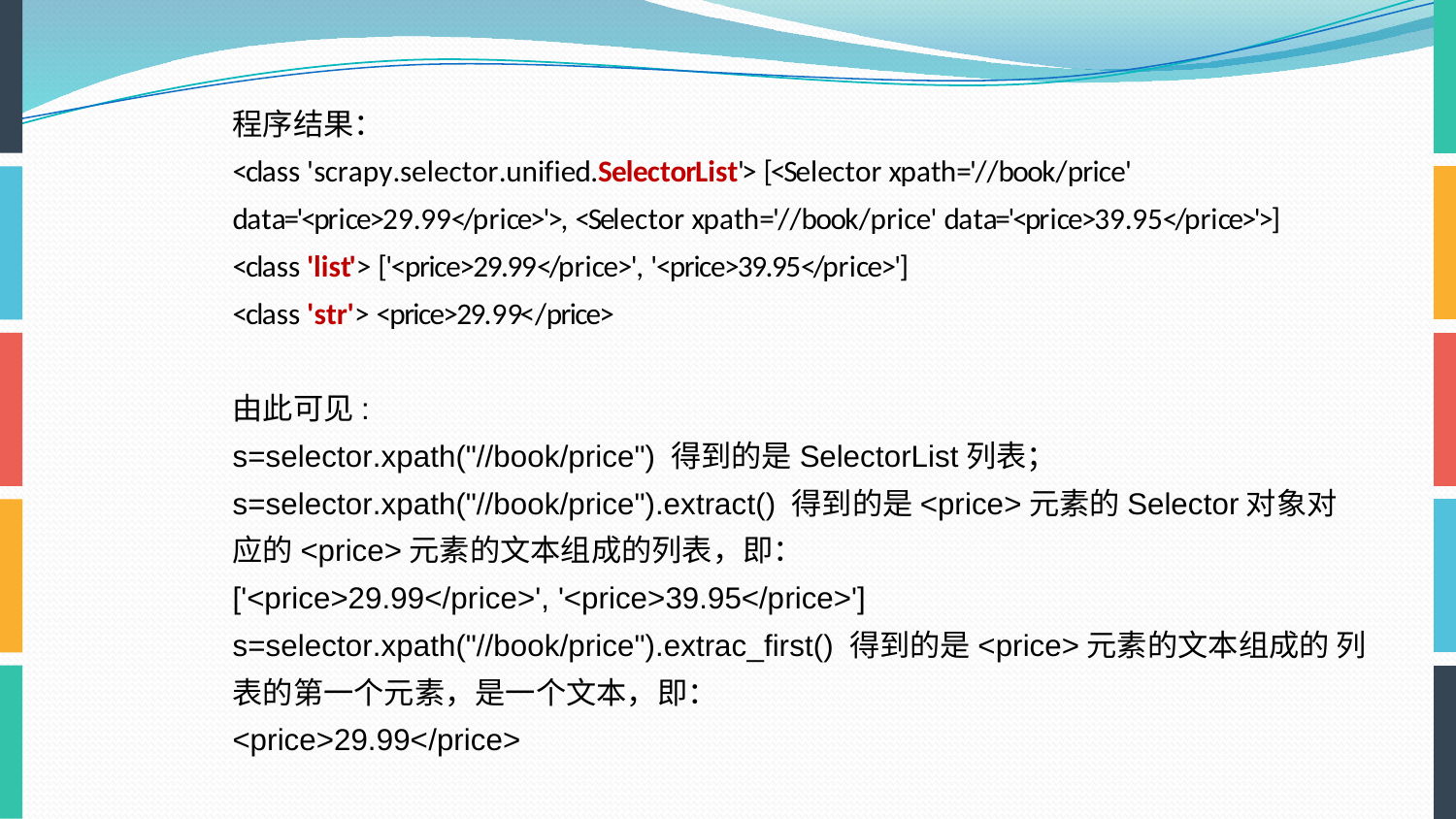

程序结果：
<class 'scrapy.selector.unified.SelectorList'> [<Selector xpath='//book/price' data='<price>29.99</price>'>, <Selector xpath='//book/price' data='<price>39.95</price>'>]
<class 'list'> ['<price>29.99</price>', '<price>39.95</price>']
<class 'str'> <price>29.99</price>

由此可见:
s=selector.xpath("//book/price") 得到的是SelectorList列表； s=selector.xpath("//book/price").extract() 得到的是<price>元素的Selector对象对 应的<price>元素的文本组成的列表，即：
['<price>29.99</price>', '<price>39.95</price>'] s=selector.xpath("//book/price").extrac_first() 得到的是<price>元素的文本组成的 列表的第一个元素，是一个文本，即：
<price>29.99</price>